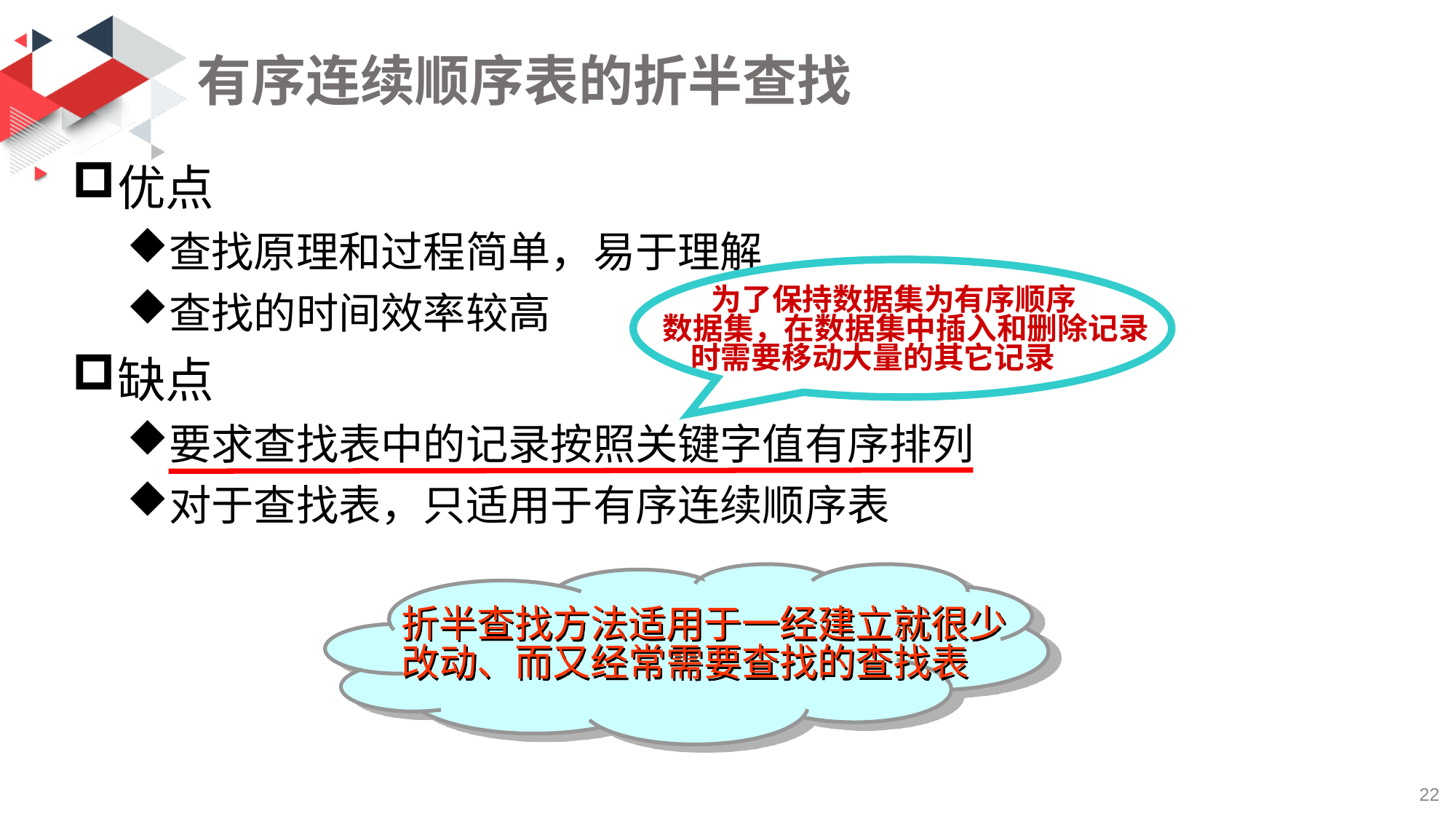

# 有序连续顺序表的折半查找
优点
查找原理和过程简单，易于理解
查找的时间效率较高
缺点
要求查找表中的记录按照关键字值有序排列
对于查找表，只适用于有序连续顺序表

      为了保持数据集为有序顺序
数据集，在数据集中插入和删除记录
   时需要移动大量的其它记录

折半查找方法适用于一经建立就很少改动、而又经常需要查找的查找表
22